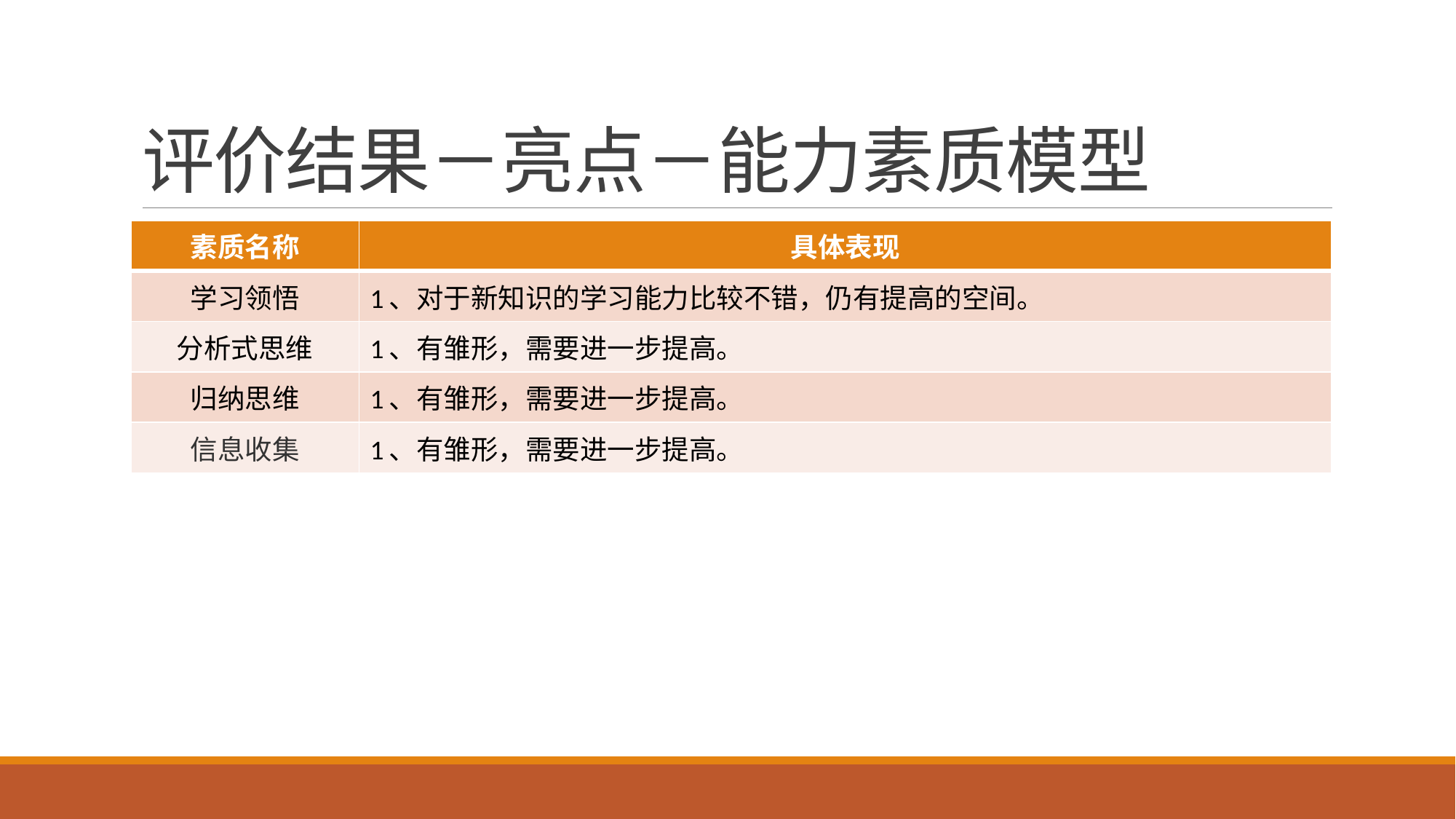

# 评价结果－亮点－能力素质模型
| 素质名称 | 具体表现 |
| --- | --- |
| 学习领悟 | 1、对于新知识的学习能力比较不错，仍有提高的空间。 |
| 分析式思维 | 1、有雏形，需要进一步提高。 |
| 归纳思维 | 1、有雏形，需要进一步提高。 |
| 信息收集 | 1、有雏形，需要进一步提高。 |